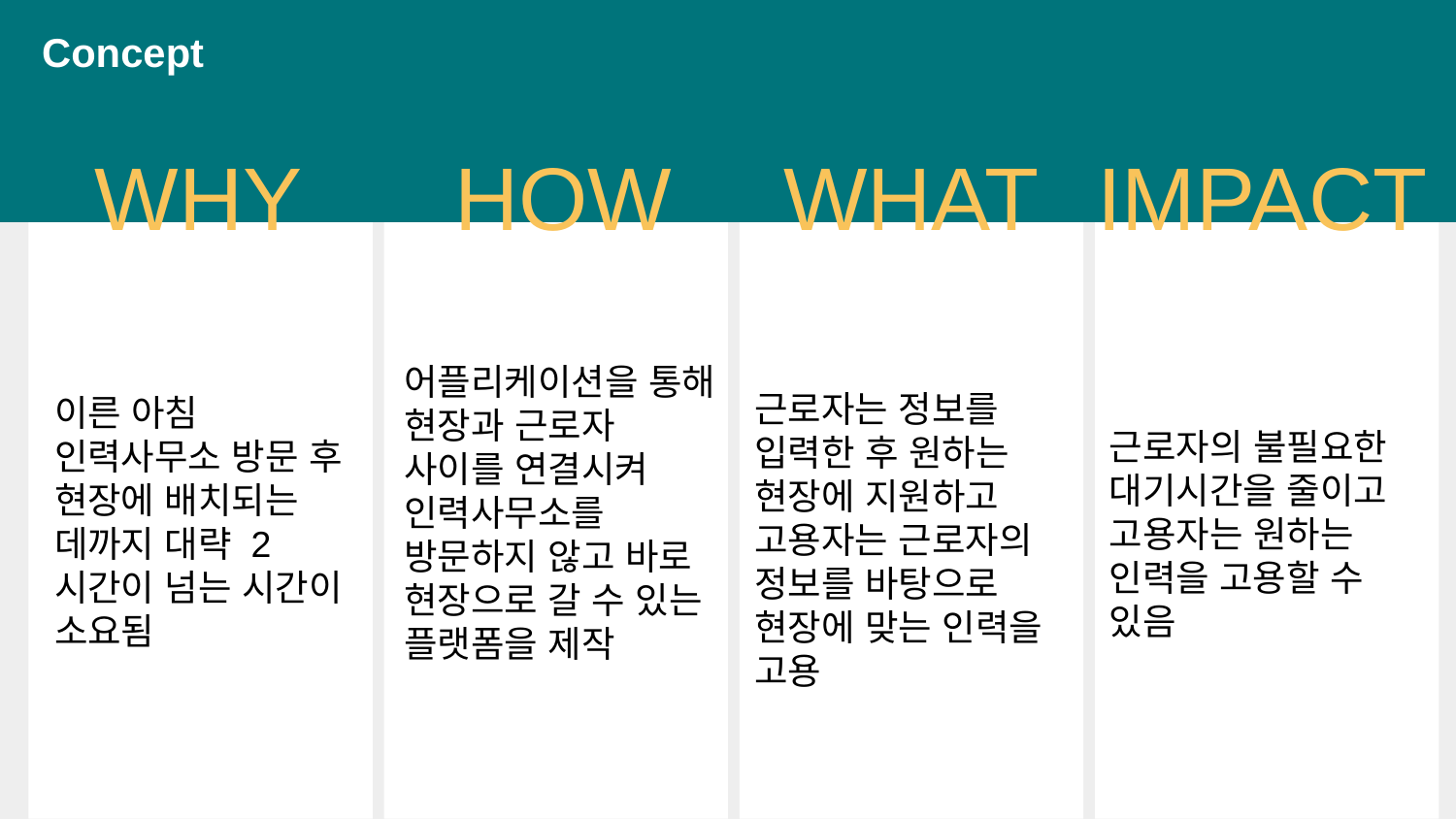

Concept
WHY
HOW
WHAT
IMPACT

어플리케이션을 통해 현장과 근로자 사이를 연결시켜 인력사무소를 방문하지 않고 바로 현장으로 갈 수 있는 플랫폼을 제작
근로자는 정보를 입력한 후 원하는 현장에 지원하고 고용자는 근로자의 정보를 바탕으로 현장에 맞는 인력을 고용
이른 아침 인력사무소 방문 후 현장에 배치되는 데까지 대략 2시간이 넘는 시간이 소요됨
근로자의 불필요한 대기시간을 줄이고 고용자는 원하는 인력을 고용할 수 있음